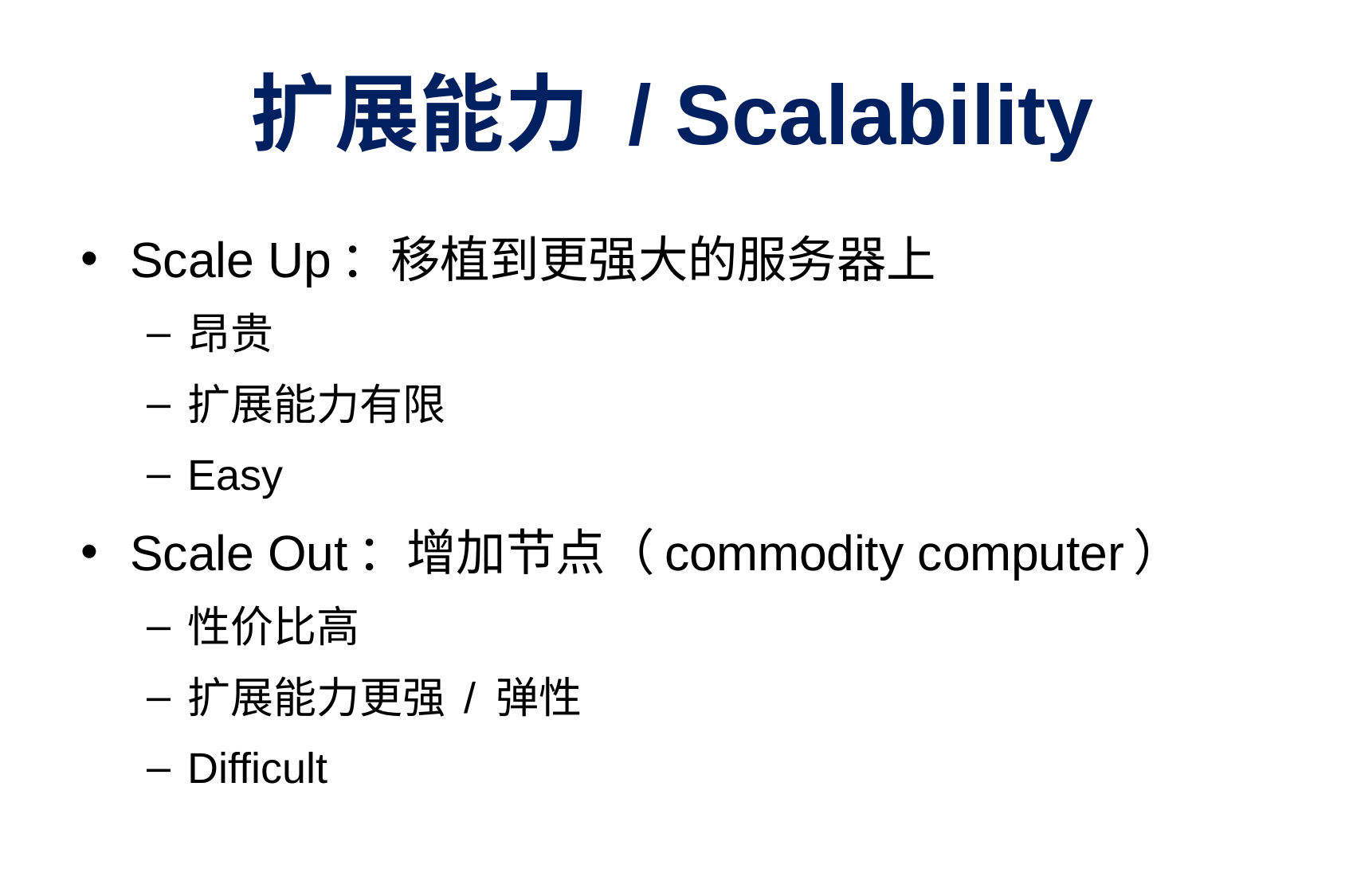

# 扩展能力 / Scalability
Scale Up：移植到更强大的服务器上
昂贵
扩展能力有限
Easy
Scale Out：增加节点（commodity computer）
性价比高
扩展能力更强 / 弹性
Difficult